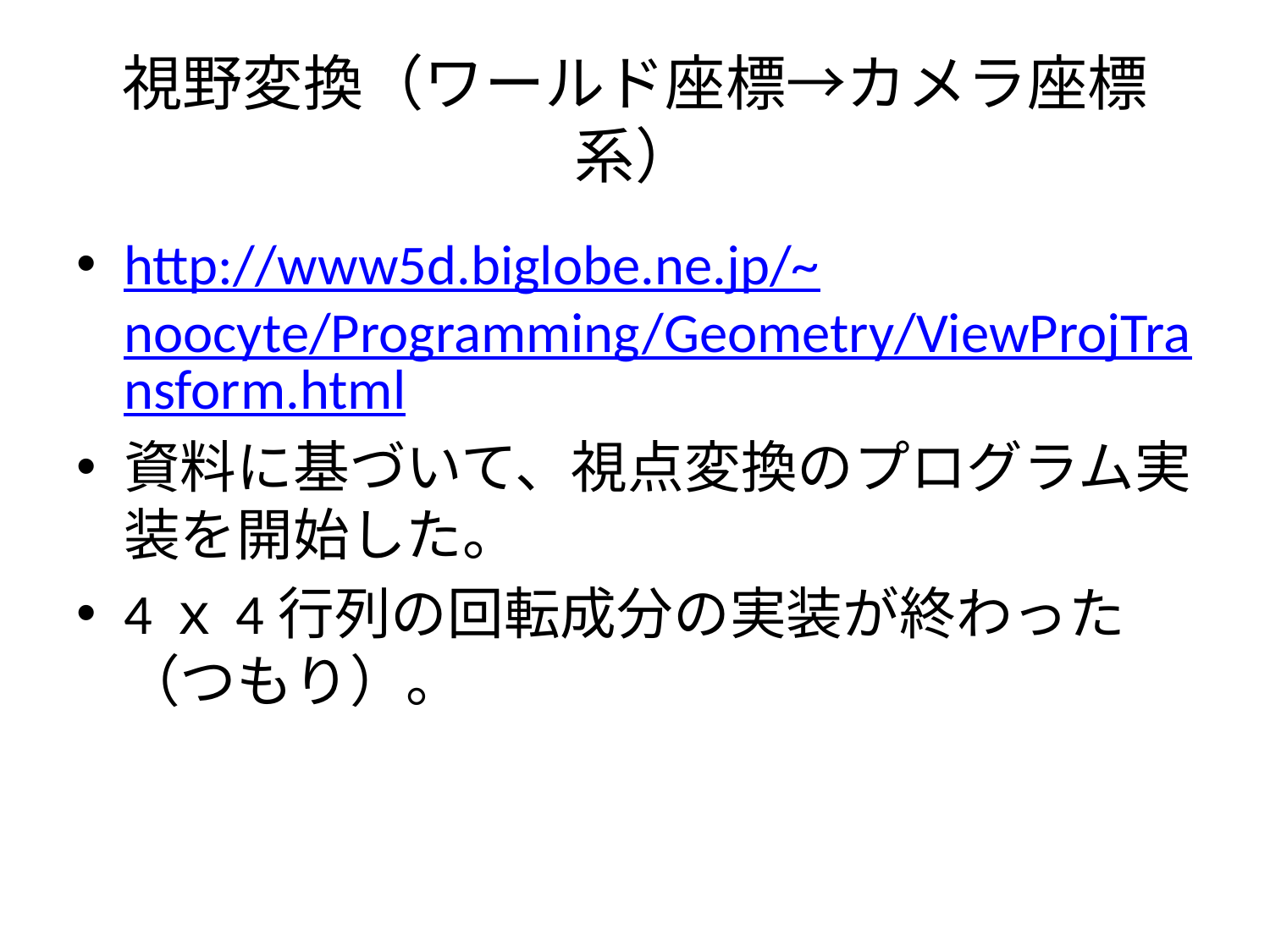

# 視野変換（ワールド座標→カメラ座標系）
http://www5d.biglobe.ne.jp/~noocyte/Programming/Geometry/ViewProjTransform.html
資料に基づいて、視点変換のプログラム実装を開始した。
4ｘ4行列の回転成分の実装が終わった（つもり）。